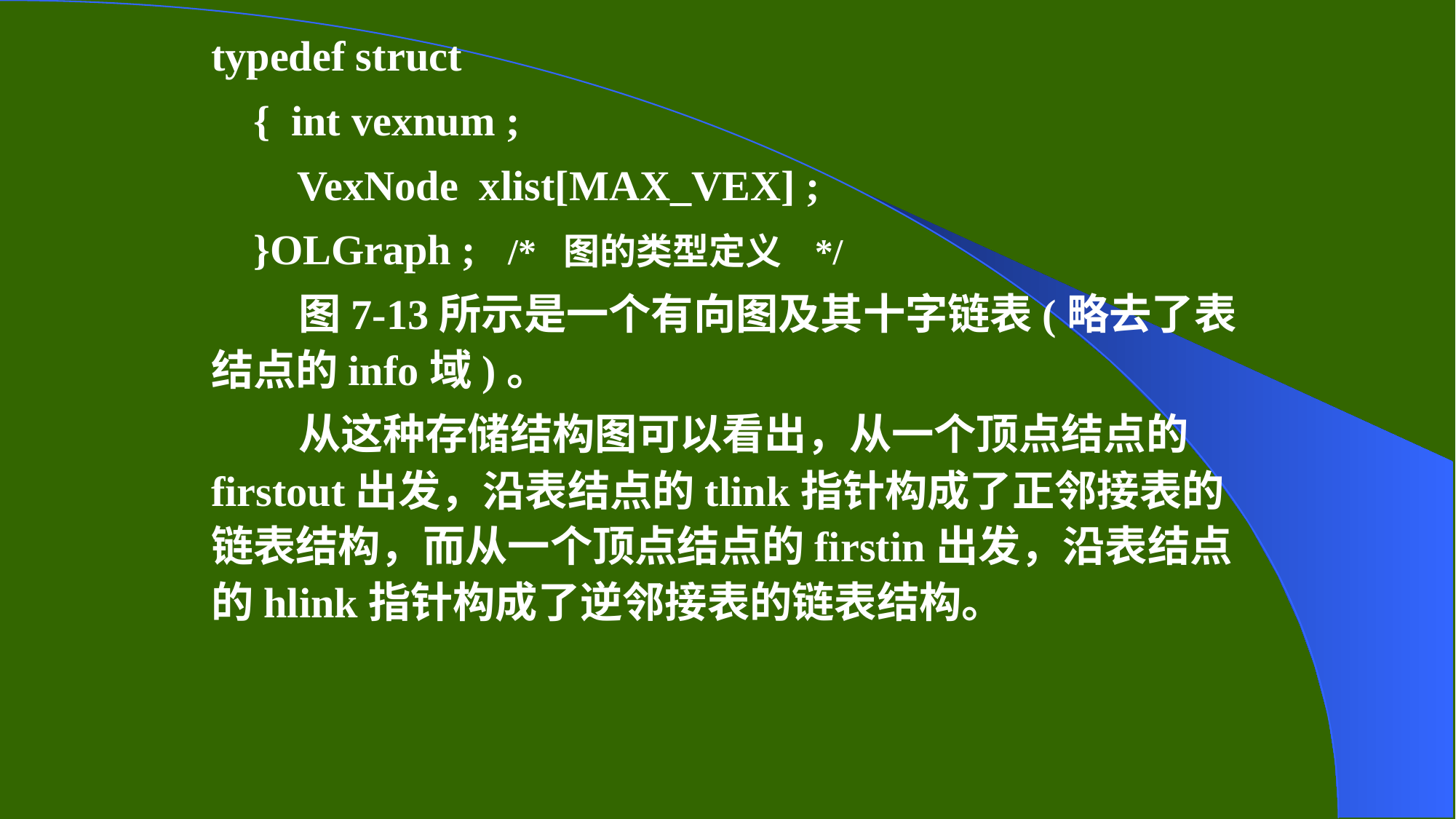

typedef struct
{  int vexnum ;
VexNode  xlist[MAX_VEX] ;
}OLGraph ;   /*  图的类型定义   */
        图7-13所示是一个有向图及其十字链表(略去了表结点的info域)。
        从这种存储结构图可以看出，从一个顶点结点的firstout出发，沿表结点的tlink指针构成了正邻接表的链表结构，而从一个顶点结点的firstin出发，沿表结点的hlink指针构成了逆邻接表的链表结构。